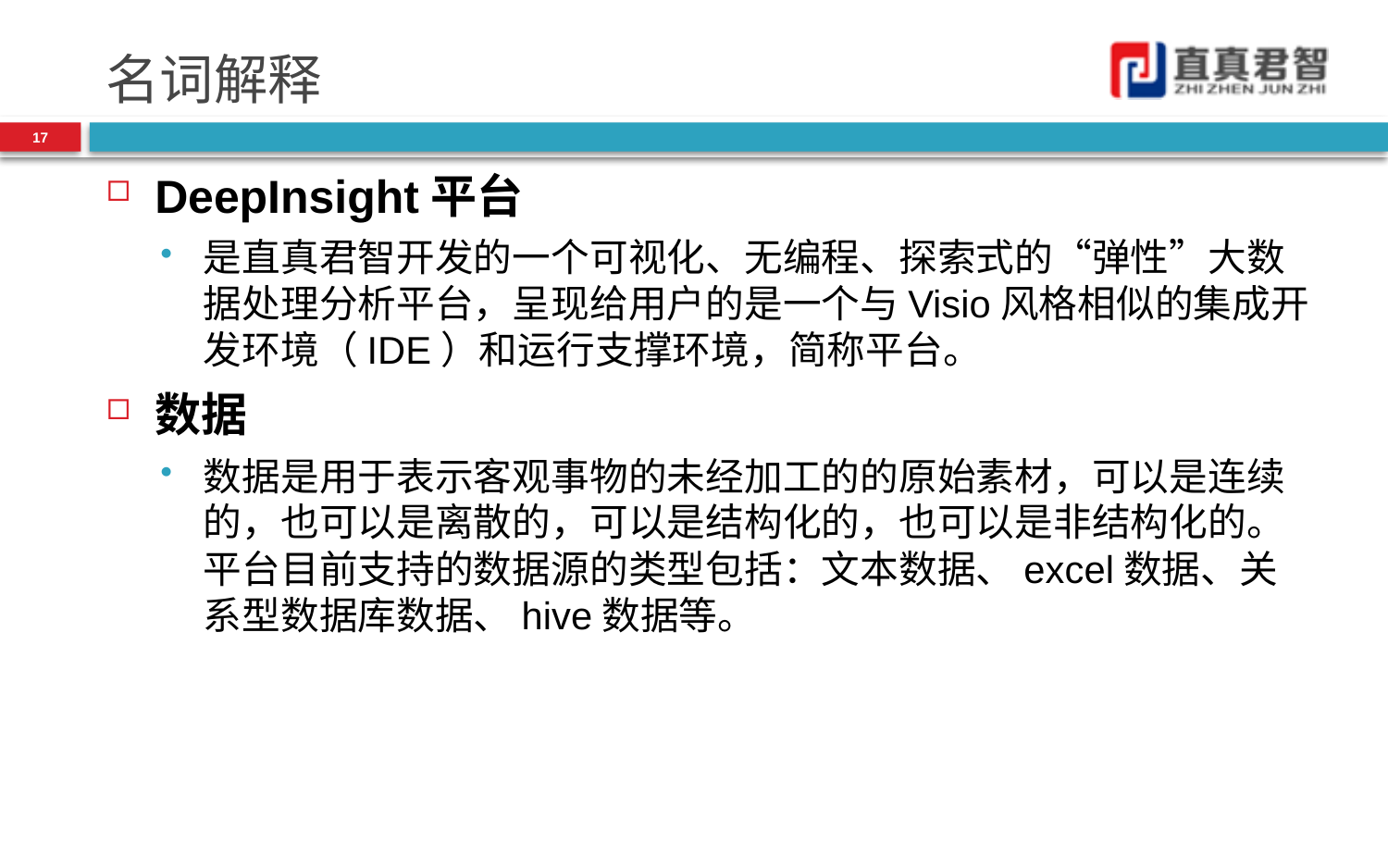

# 名词解释
17
DeepInsight平台
是直真君智开发的一个可视化、无编程、探索式的“弹性”大数据处理分析平台，呈现给用户的是一个与Visio风格相似的集成开发环境（IDE）和运行支撑环境，简称平台。
数据
数据是用于表示客观事物的未经加工的的原始素材，可以是连续的，也可以是离散的，可以是结构化的，也可以是非结构化的。平台目前支持的数据源的类型包括：文本数据、excel数据、关系型数据库数据、hive数据等。